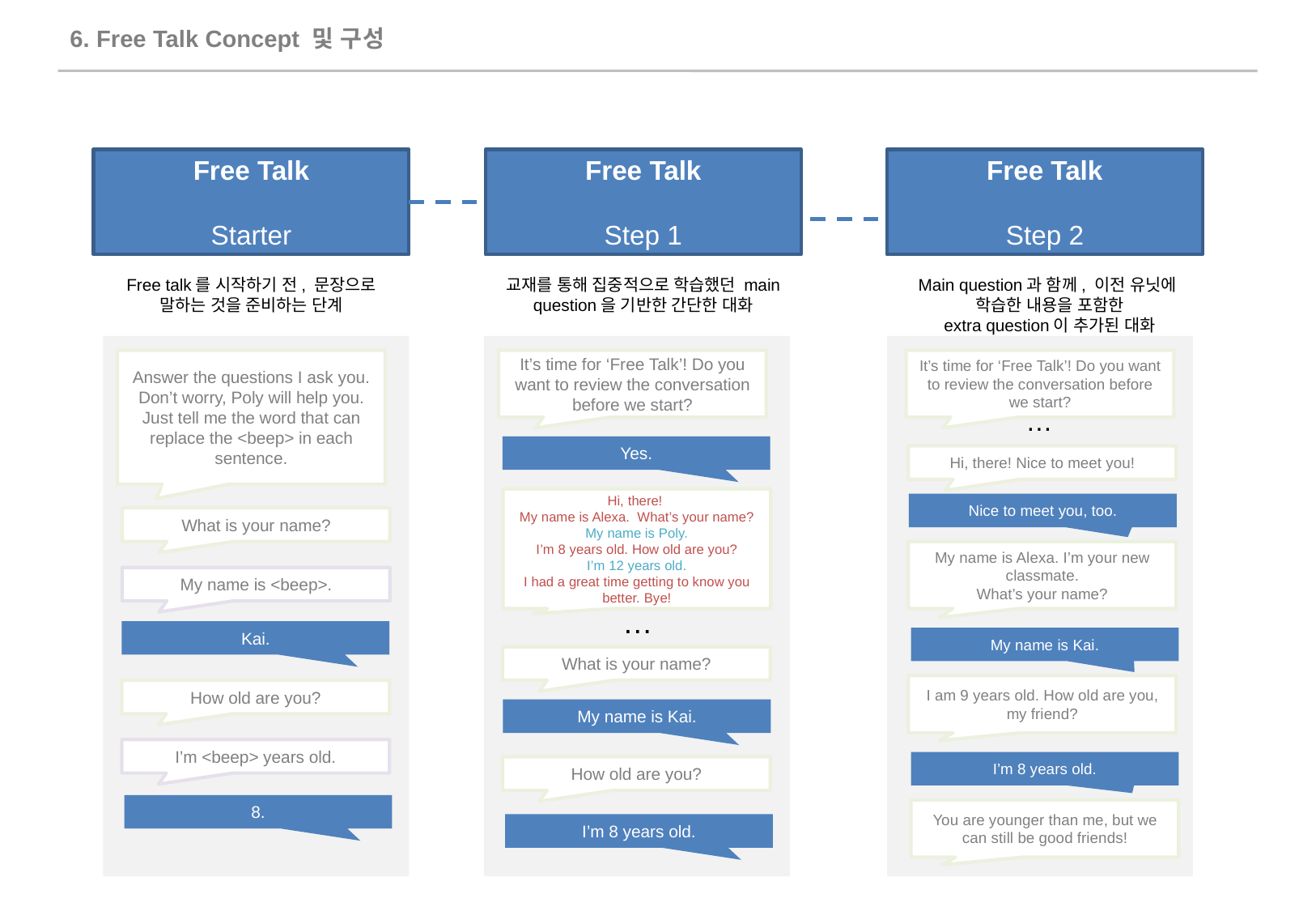

#
6. Free Talk Concept 및 구성
Free Talk

Starter
Free Talk

Step 1
Free Talk

Step 2
교재를 통해 집중적으로 학습했던 main question을 기반한 간단한 대화
Free talk를 시작하기 전, 문장으로 말하는 것을 준비하는 단계
Main question과 함께, 이전 유닛에
학습한 내용을 포함한
extra question이 추가된 대화

Answer the questions I ask you. Don’t worry, Poly will help you.
Just tell me the word that can replace the <beep> in each sentence.
It’s time for ‘Free Talk’! Do you want to review the conversation before we start?
It’s time for ‘Free Talk’! Do you want to review the conversation before we start?
…
Yes.
Hi, there! Nice to meet you!
Hi, there!
My name is Alexa.  What’s your name?
My name is Poly.
I’m 8 years old. How old are you?
I’m 12 years old.
I had a great time getting to know you better. Bye!
Nice to meet you, too.
What is your name?
My name is Alexa. I’m your new classmate.
What’s your name?
My name is <beep>.
…
Kai.
My name is Kai.
What is your name?
I am 9 years old. How old are you, my friend?
How old are you?
My name is Kai.
I’m <beep> years old.
I’m 8 years old.
How old are you?
8.
You are younger than me, but we can still be good friends!
I’m 8 years old.